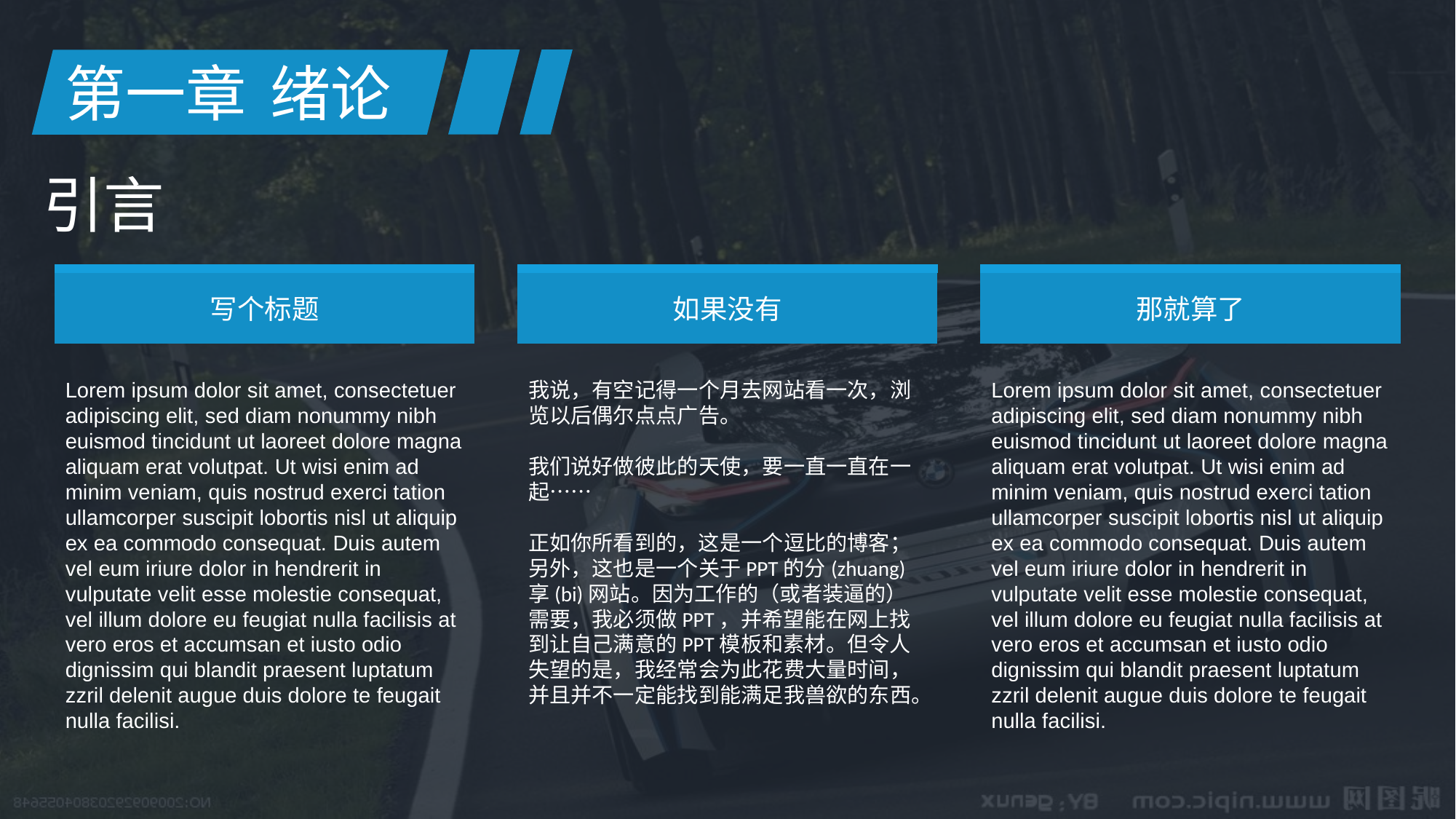

第一章
绪论
引言
写个标题
如果没有
那就算了
Lorem ipsum dolor sit amet, consectetuer adipiscing elit, sed diam nonummy nibh euismod tincidunt ut laoreet dolore magna aliquam erat volutpat. Ut wisi enim ad minim veniam, quis nostrud exerci tation ullamcorper suscipit lobortis nisl ut aliquip ex ea commodo consequat. Duis autem vel eum iriure dolor in hendrerit in vulputate velit esse molestie consequat, vel illum dolore eu feugiat nulla facilisis at vero eros et accumsan et iusto odio dignissim qui blandit praesent luptatum zzril delenit augue duis dolore te feugait nulla facilisi.
我说，有空记得一个月去网站看一次，浏览以后偶尔点点广告。

我们说好做彼此的天使，要一直一直在一起……

正如你所看到的，这是一个逗比的博客；另外，这也是一个关于PPT的分(zhuang)享(bi)网站。因为工作的（或者装逼的）需要，我必须做PPT，并希望能在网上找到让自己满意的PPT模板和素材。但令人失望的是，我经常会为此花费大量时间，并且并不一定能找到能满足我兽欲的东西。
Lorem ipsum dolor sit amet, consectetuer adipiscing elit, sed diam nonummy nibh euismod tincidunt ut laoreet dolore magna aliquam erat volutpat. Ut wisi enim ad minim veniam, quis nostrud exerci tation ullamcorper suscipit lobortis nisl ut aliquip ex ea commodo consequat. Duis autem vel eum iriure dolor in hendrerit in vulputate velit esse molestie consequat, vel illum dolore eu feugiat nulla facilisis at vero eros et accumsan et iusto odio dignissim qui blandit praesent luptatum zzril delenit augue duis dolore te feugait nulla facilisi.